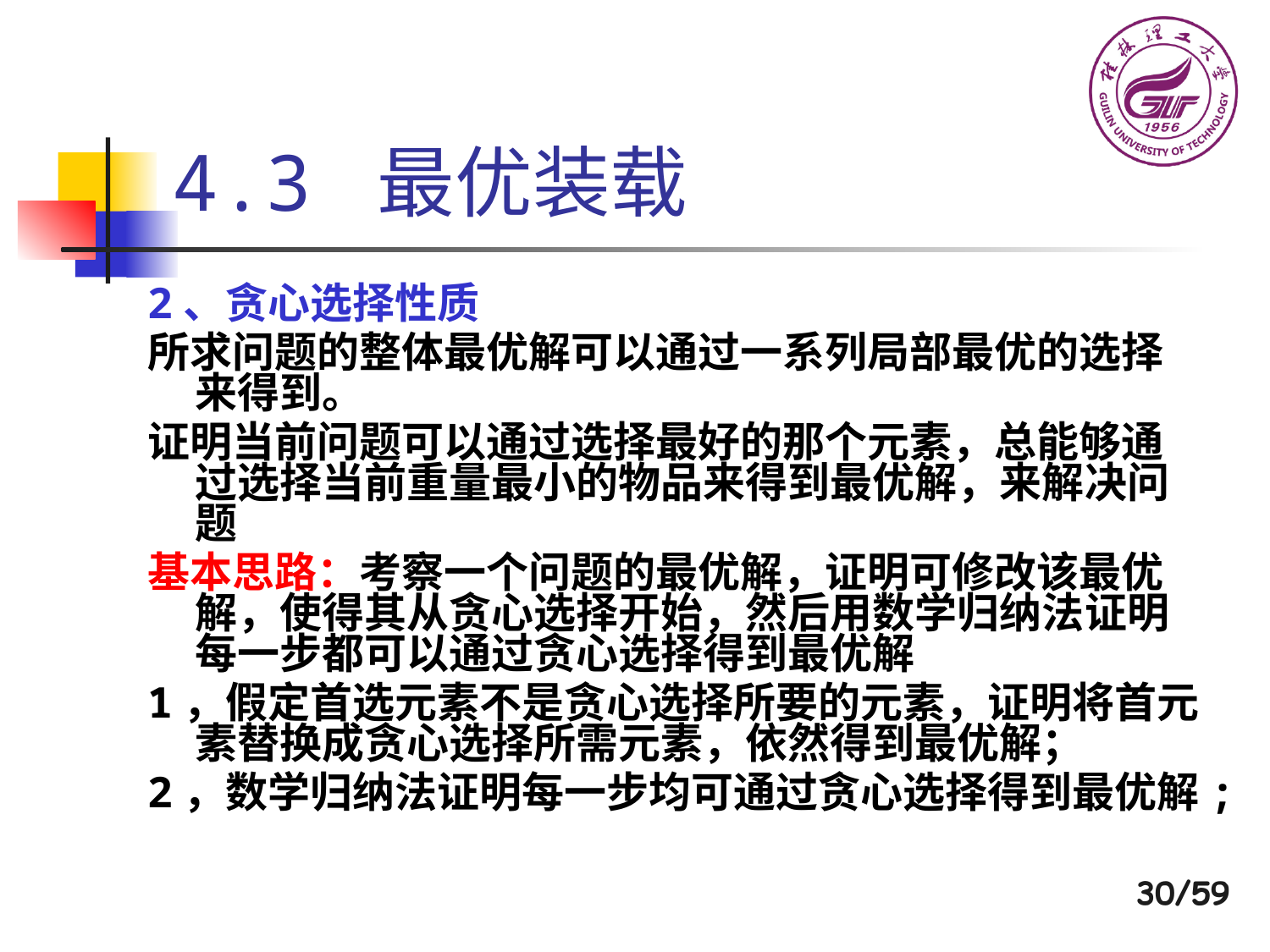

# 4.3 最优装载
2、贪心选择性质
所求问题的整体最优解可以通过一系列局部最优的选择来得到。
证明当前问题可以通过选择最好的那个元素，总能够通过选择当前重量最小的物品来得到最优解，来解决问题
基本思路：考察一个问题的最优解，证明可修改该最优解，使得其从贪心选择开始，然后用数学归纳法证明每一步都可以通过贪心选择得到最优解
1，假定首选元素不是贪心选择所要的元素，证明将首元素替换成贪心选择所需元素，依然得到最优解；
2，数学归纳法证明每一步均可通过贪心选择得到最优解;
30/59